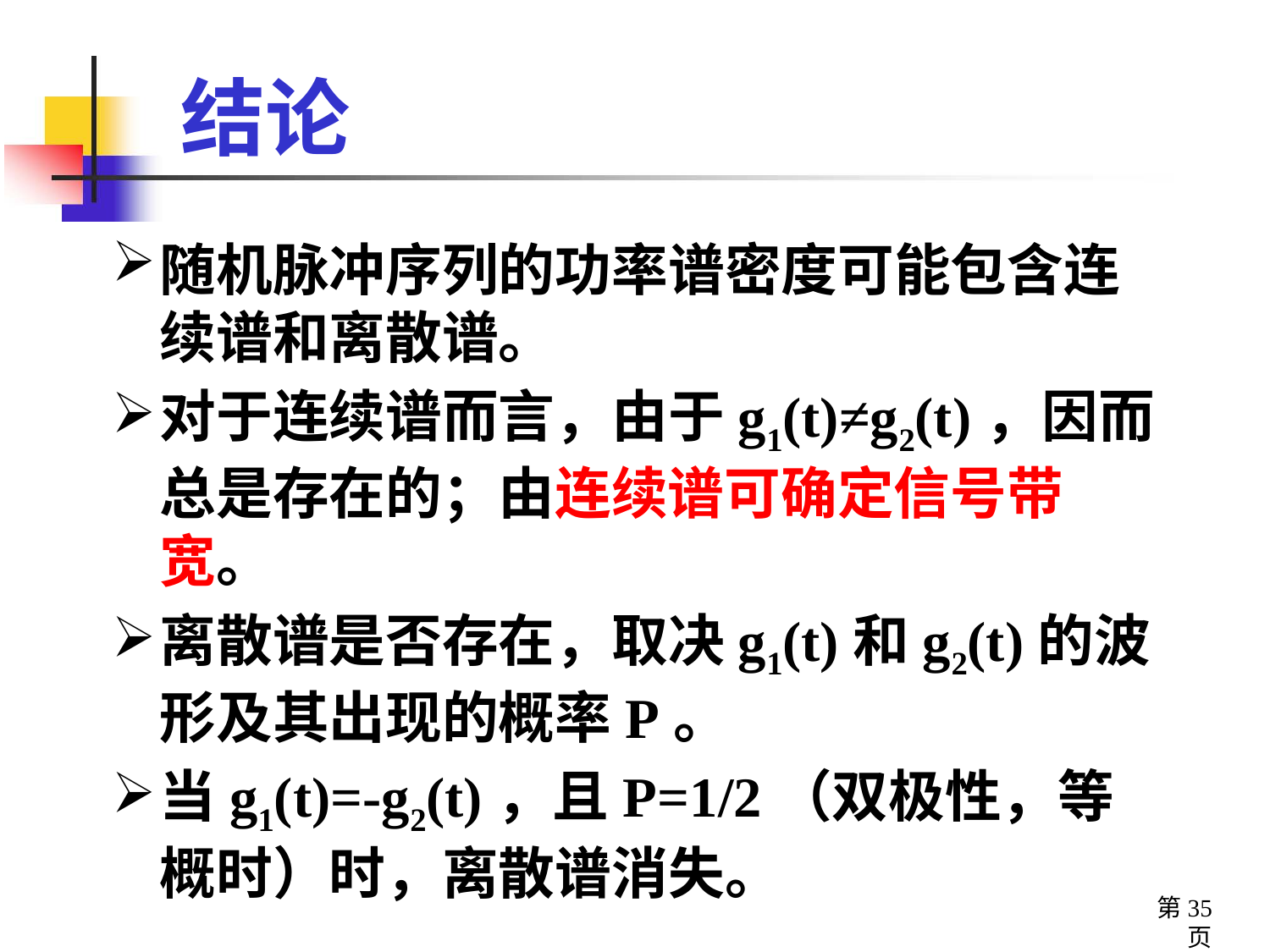

# 结论
随机脉冲序列的功率谱密度可能包含连续谱和离散谱。
对于连续谱而言，由于g1(t)≠g2(t)，因而总是存在的；由连续谱可确定信号带宽。
离散谱是否存在，取决g1(t)和g2(t)的波形及其出现的概率P。
当g1(t)=-g2(t)，且P=1/2（双极性，等概时）时，离散谱消失。
第35页